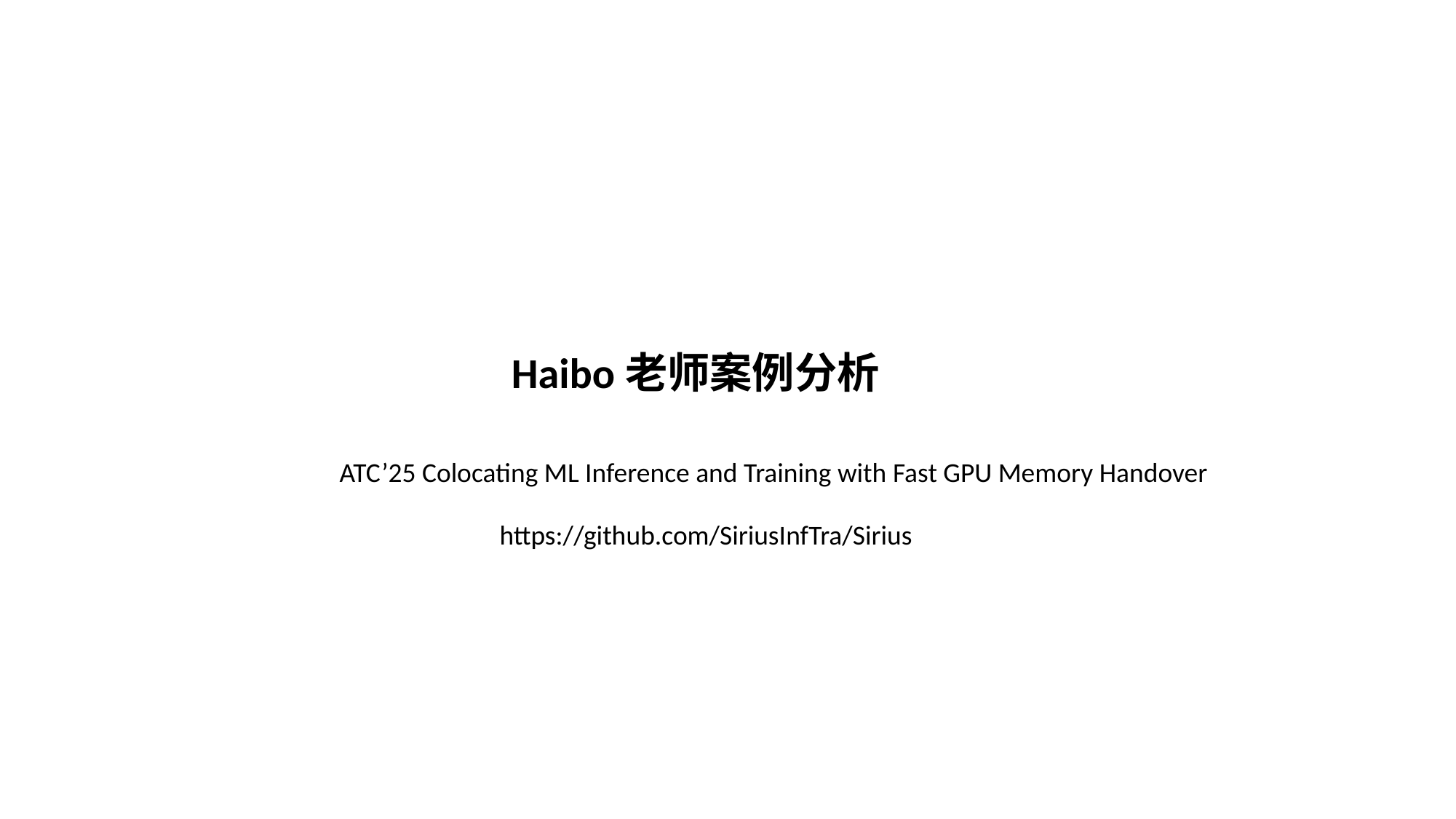

Haibo老师案例分析
ATC’25 Colocating ML Inference and Training with Fast GPU Memory Handover
https://github.com/SiriusInfTra/Sirius